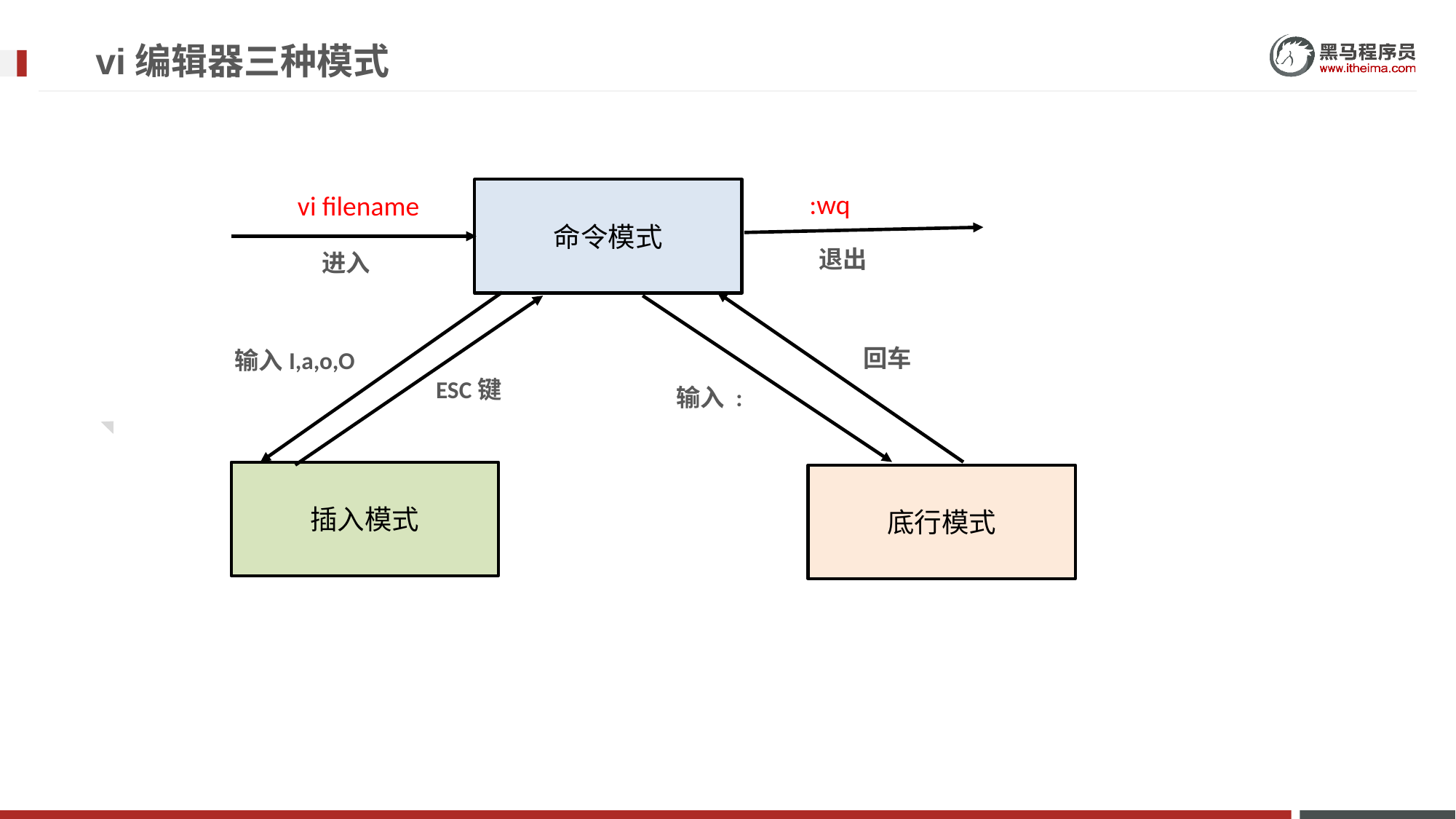

# vi编辑器三种模式
命令模式
  :wq
vi filename
退出
进入
回车
输入I,a,o,O
ESC键
输入 :

插入模式
底行模式